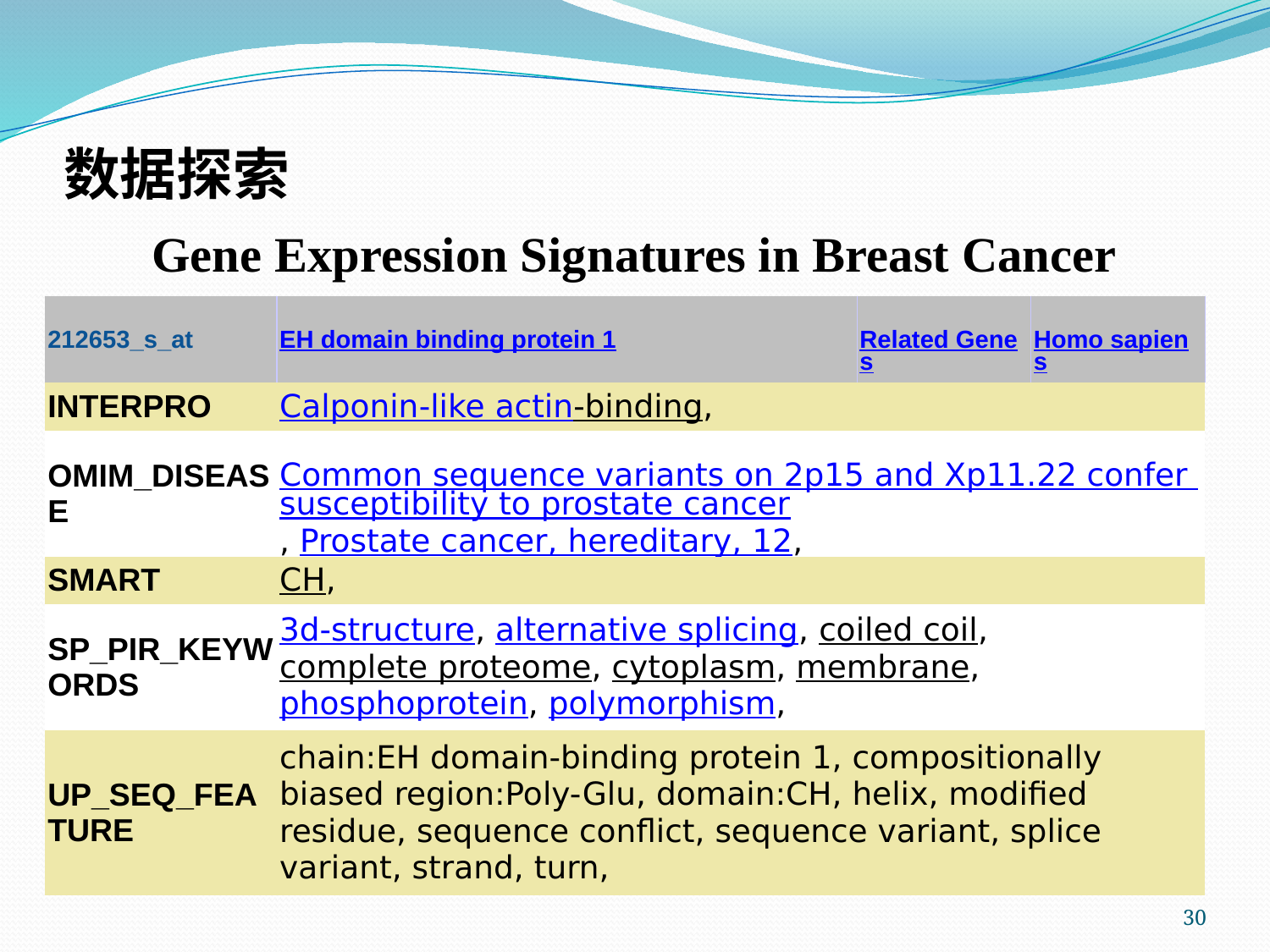

# 数据探索
Gene Expression Signatures in Breast Cancer
| 212653\_s\_at | EH domain binding protein 1 | Related Genes | Homo sapiens |
| --- | --- | --- | --- |
| INTERPRO | Calponin-like actin-binding, |  |  |
| OMIM\_DISEASE | Common sequence variants on 2p15 and Xp11.22 confer susceptibility to prostate cancer, Prostate cancer, hereditary, 12, |  |  |
| SMART | CH, |  |  |
| SP\_PIR\_KEYWORDS | 3d-structure, alternative splicing, coiled coil, complete proteome, cytoplasm, membrane, phosphoprotein, polymorphism, |  |  |
| UP\_SEQ\_FEATURE | chain:EH domain-binding protein 1, compositionally biased region:Poly-Glu, domain:CH, helix, modified residue, sequence conflict, sequence variant, splice variant, strand, turn, |  |  |
30